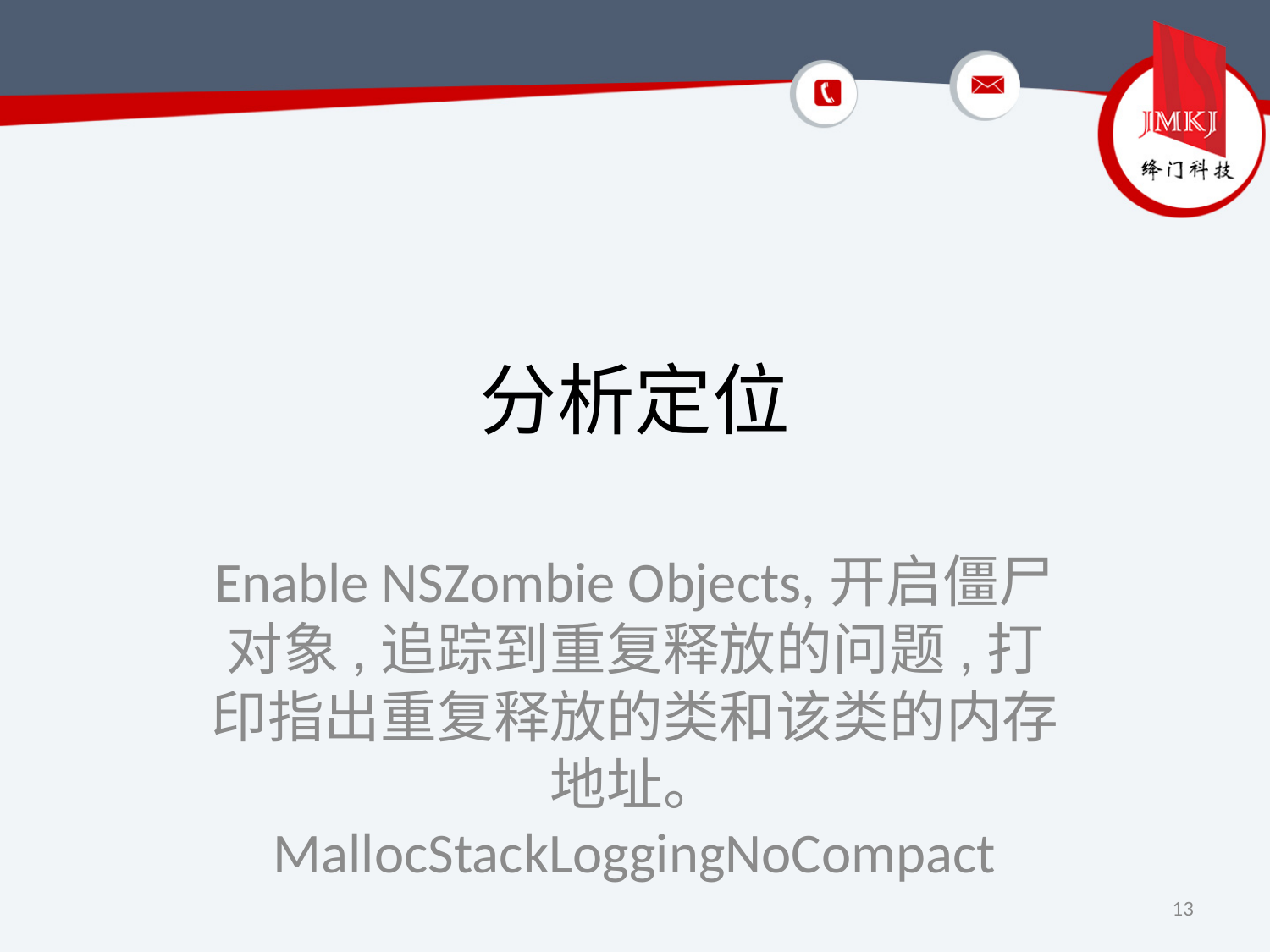

# 分析定位
Enable NSZombie Objects,开启僵尸对象,追踪到重复释放的问题,打印指出重复释放的类和该类的内存地址。 MallocStackLoggingNoCompact

13